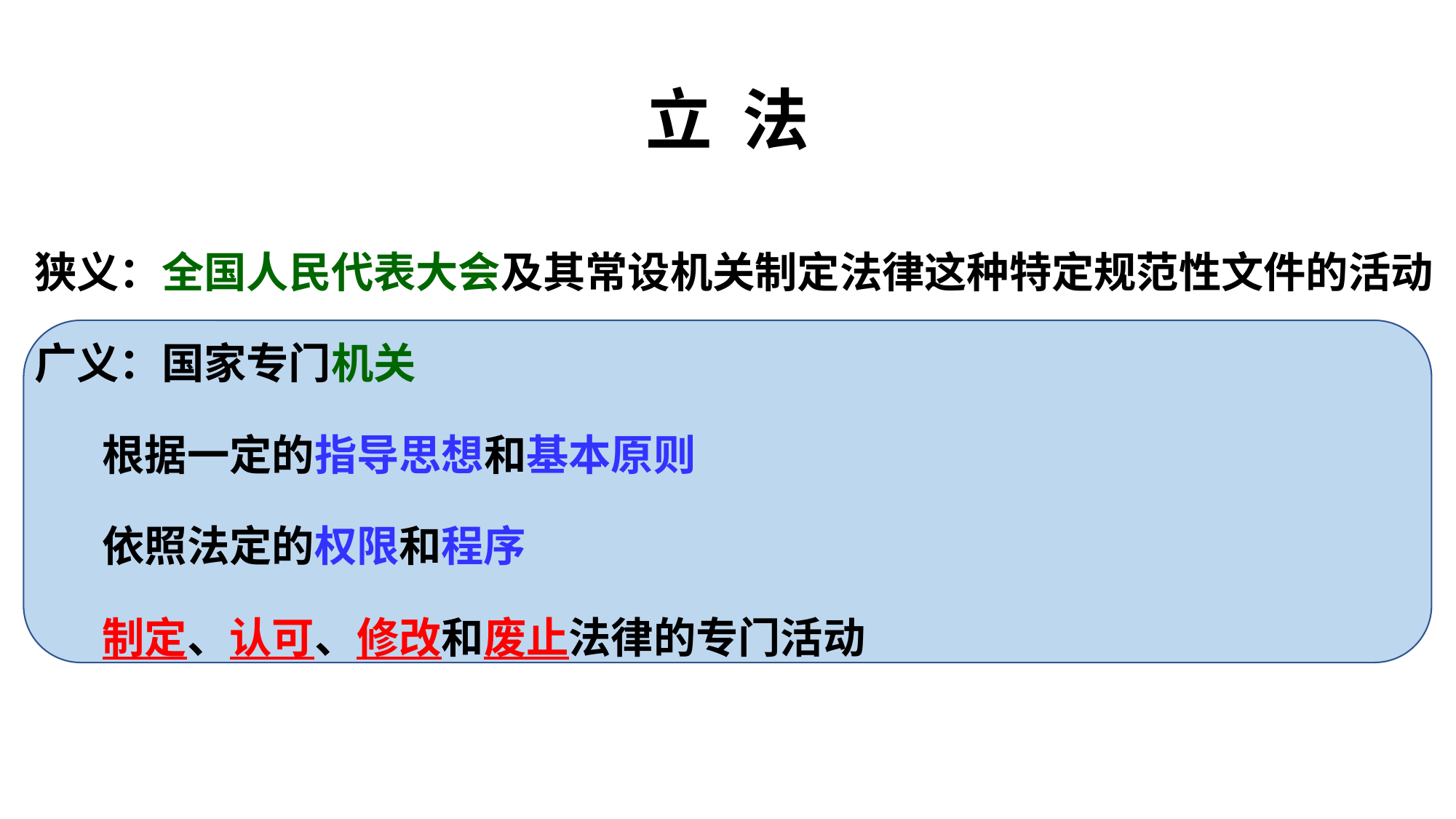

# 立  法
狭义：全国人民代表大会及其常设机关制定法律这种特定规范性文件的活动
广义：国家专门机关
      根据一定的指导思想和基本原则
      依照法定的权限和程序
      制定、认可、修改和废止法律的专门活动